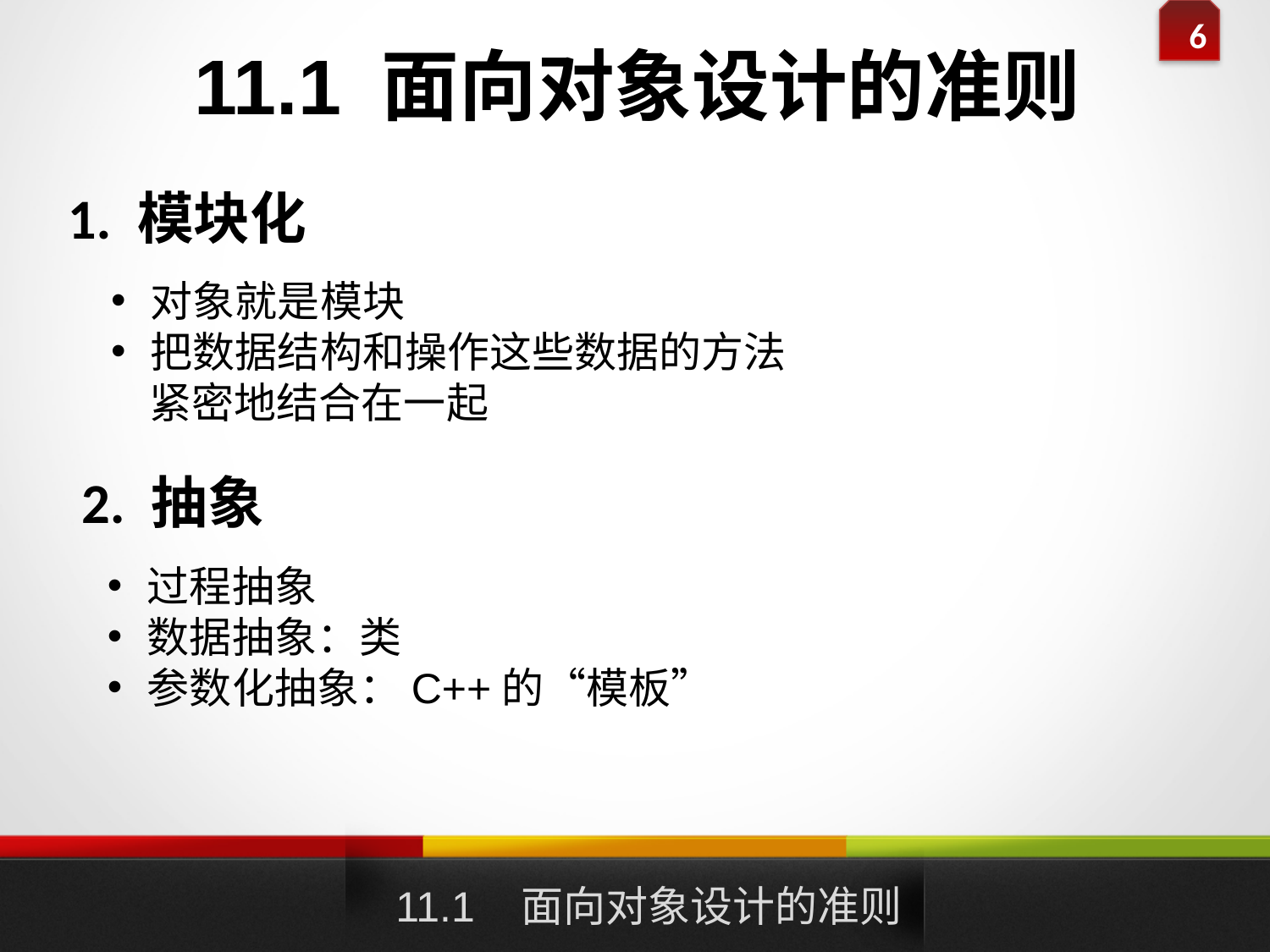

# 11.1 面向对象设计的准则
1. 模块化
对象就是模块
把数据结构和操作这些数据的方法
   紧密地结合在一起
2. 抽象
过程抽象
数据抽象：类
参数化抽象：C++的“模板”
11.1   面向对象设计的准则